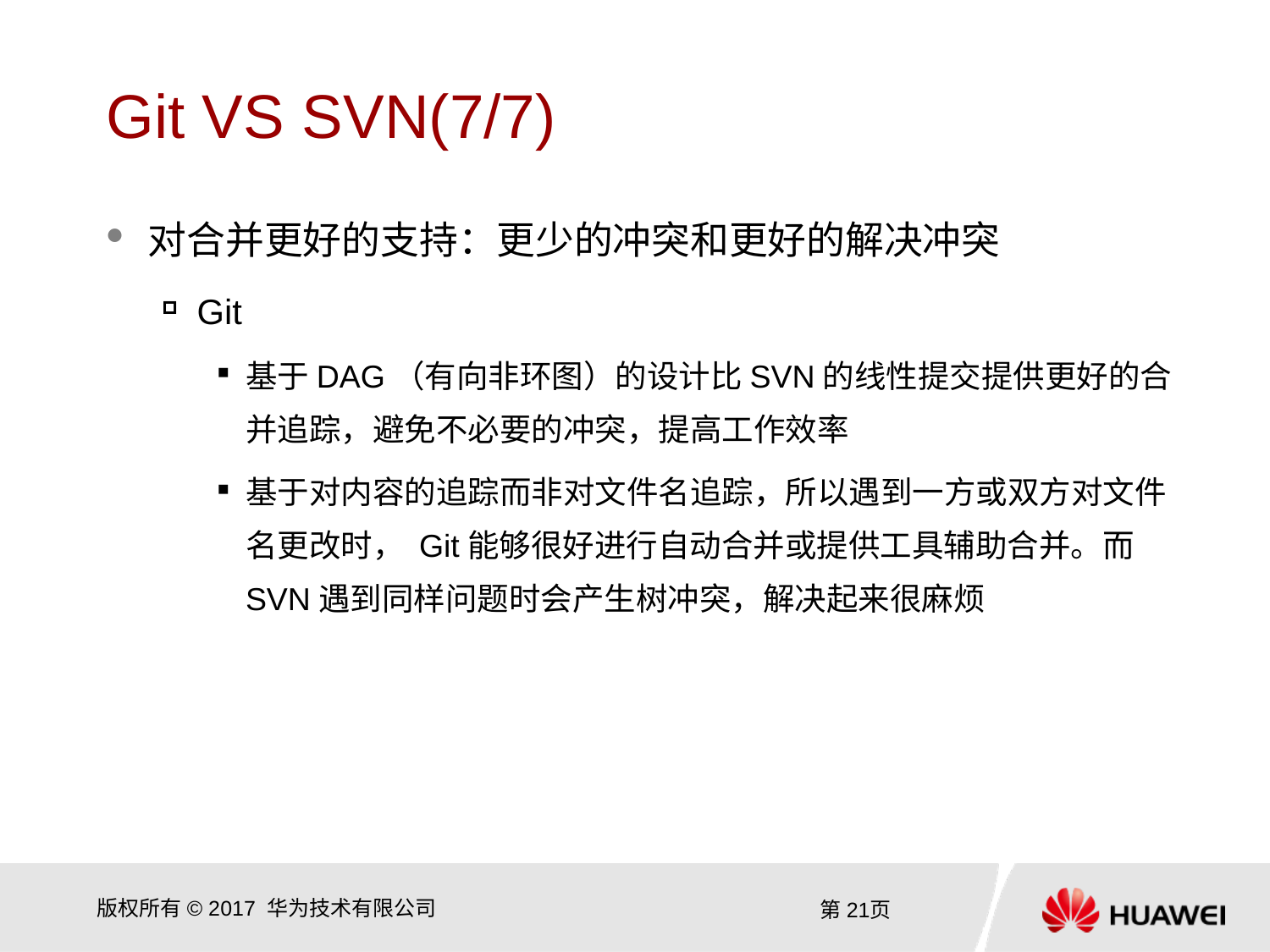

# Git VS SVN(7/7)
对合并更好的支持：更少的冲突和更好的解决冲突
Git
基于DAG（有向非环图）的设计比SVN的线性提交提供更好的合并追踪，避免不必要的冲突，提高工作效率
基于对内容的追踪而非对文件名追踪，所以遇到一方或双方对文件名更改时， Git能够很好进行自动合并或提供工具辅助合并。而SVN遇到同样问题时会产生树冲突，解决起来很麻烦